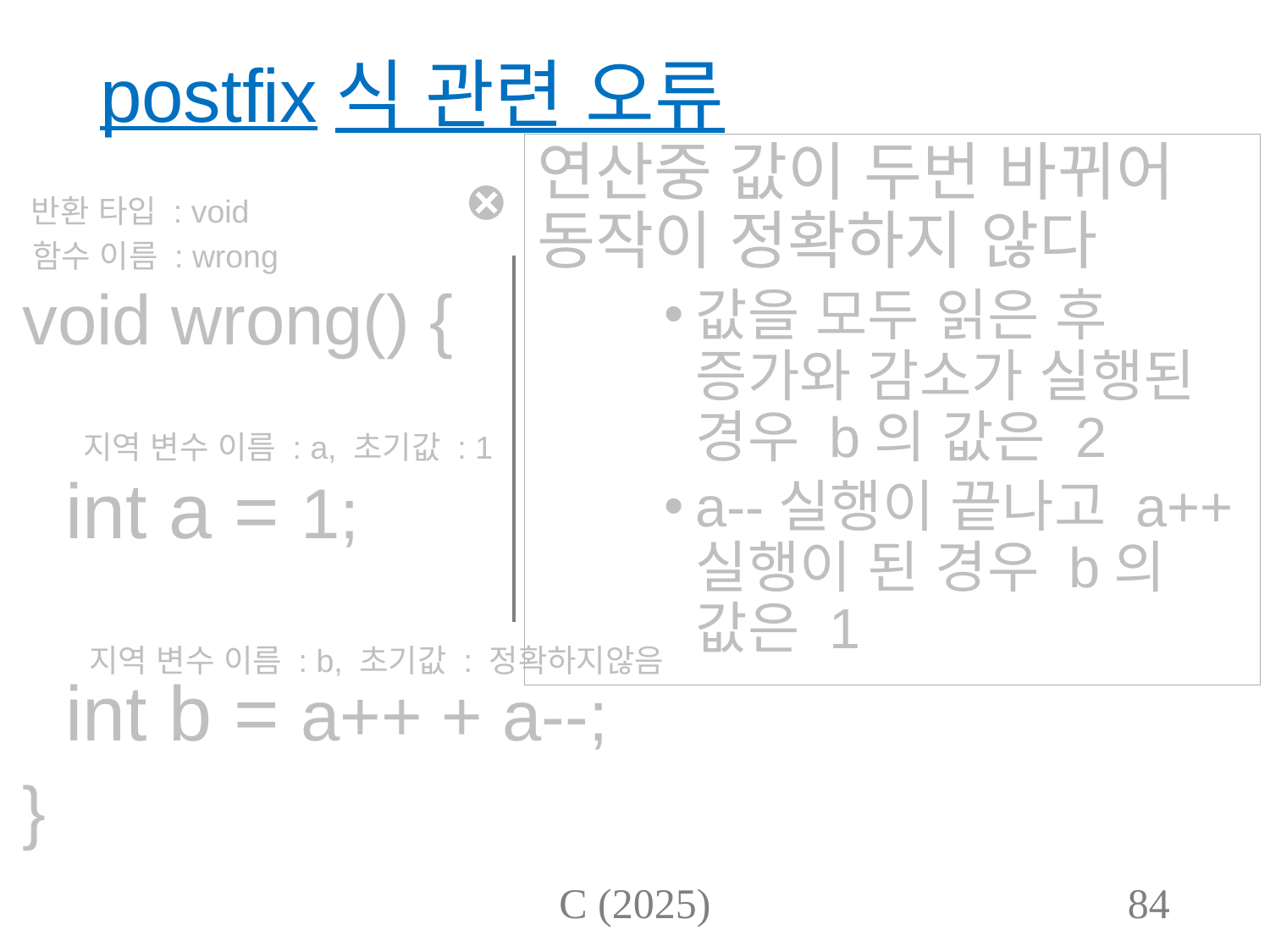

# postfix식 관련 오류
연산중 값이 두번 바뀌어 동작이 정확하지 않다
값을 모두 읽은 후
증가와 감소가 실행된 경우 b의 값은 2
a--실행이 끝나고 a++ 실행이 된 경우 b의 값은 1
반환 타입 : void

함수 이름 : wrong
void wrong() {

  int a = 1;

  int b = a++ + a--;
}
지역 변수 이름 : a, 초기값 : 1
지역 변수 이름 : b, 초기값 : 정확하지않음
C (2025)
84